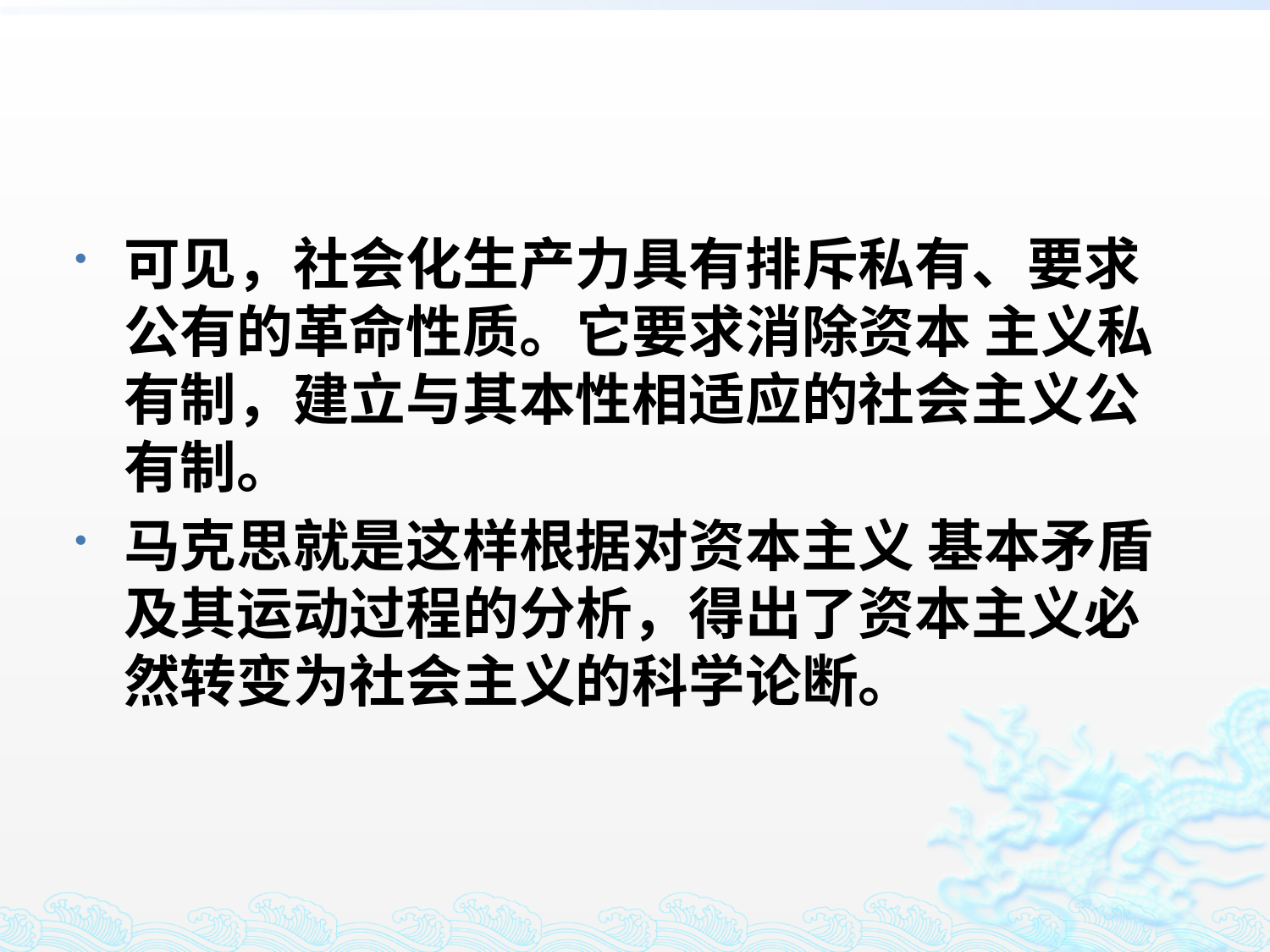

可见，社会化生产力具有排斥私有、要求公有的革命性质。它要求消除资本 主义私有制，建立与其本性相适应的社会主义公有制。
马克思就是这样根据对资本主义 基本矛盾及其运动过程的分析，得出了资本主义必然转变为社会主义的科学论断。